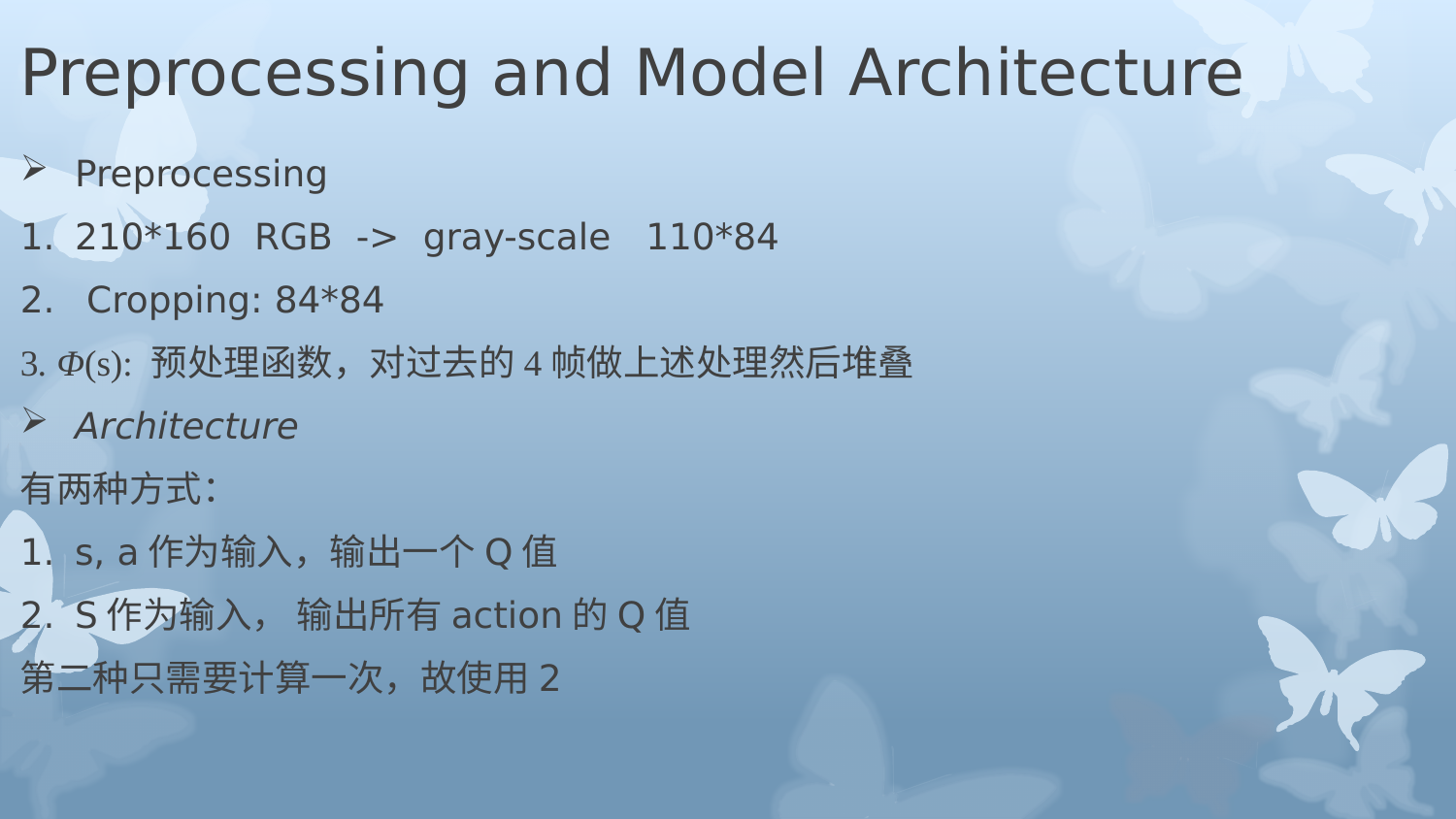

# Preprocessing and Model Architecture
Preprocessing
210*160  RGB  ->  gray-scale   110*84
 Cropping: 84*84
3. Φ(s): 预处理函数，对过去的4帧做上述处理然后堆叠
Architecture
有两种方式：
s, a作为输入，输出一个Q值
S作为输入， 输出所有action的Q值
第二种只需要计算一次，故使用2